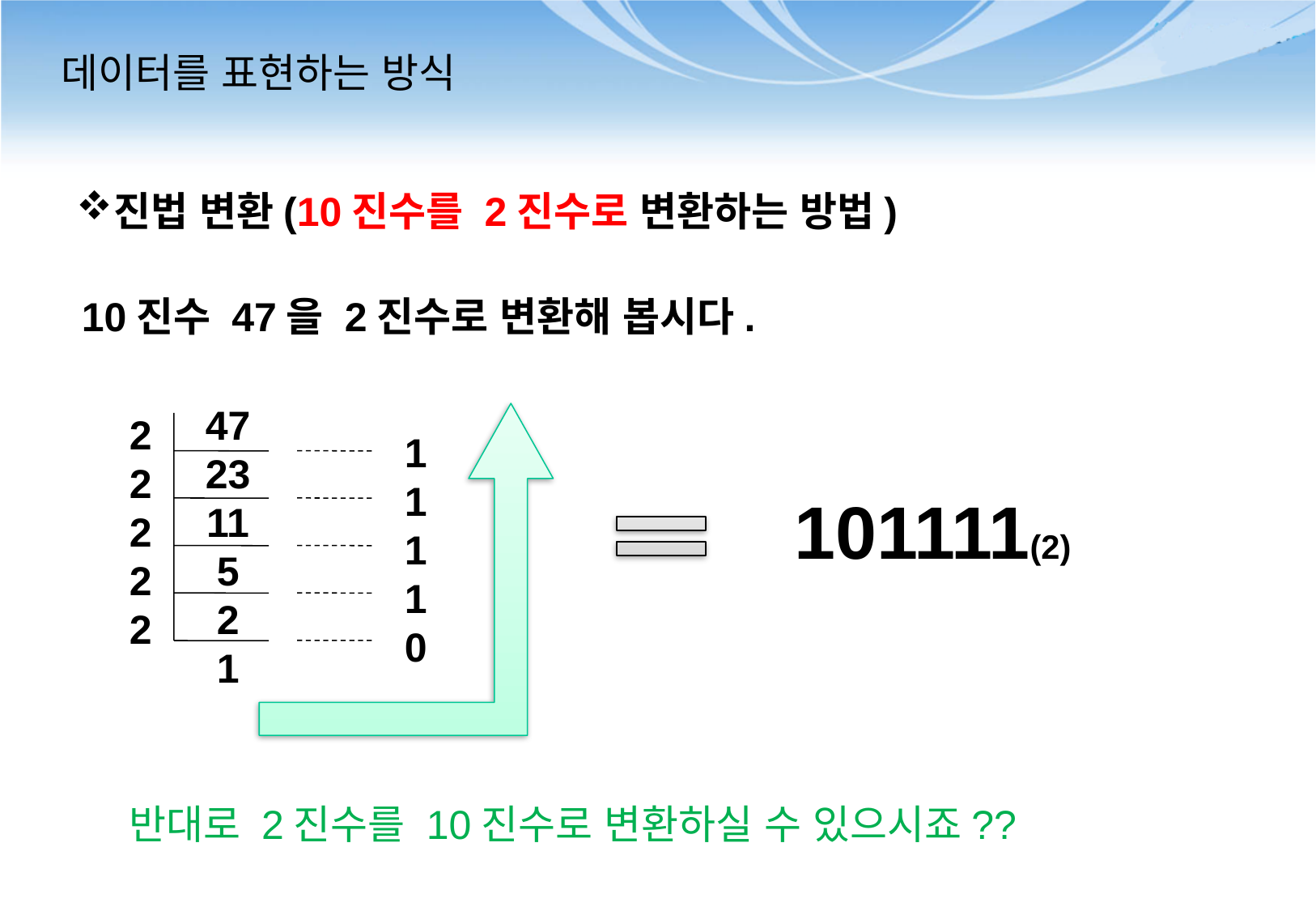

# 데이터를 표현하는 방식
진법 변환(10진수를 2진수로 변환하는 방법)
10진수 47을 2진수로 변환해 봅시다.
47
23
11
5
2
1
2
2
2
2
2

1
1
1
1
0
101111(2)

반대로 2진수를 10진수로 변환하실 수 있으시죠??